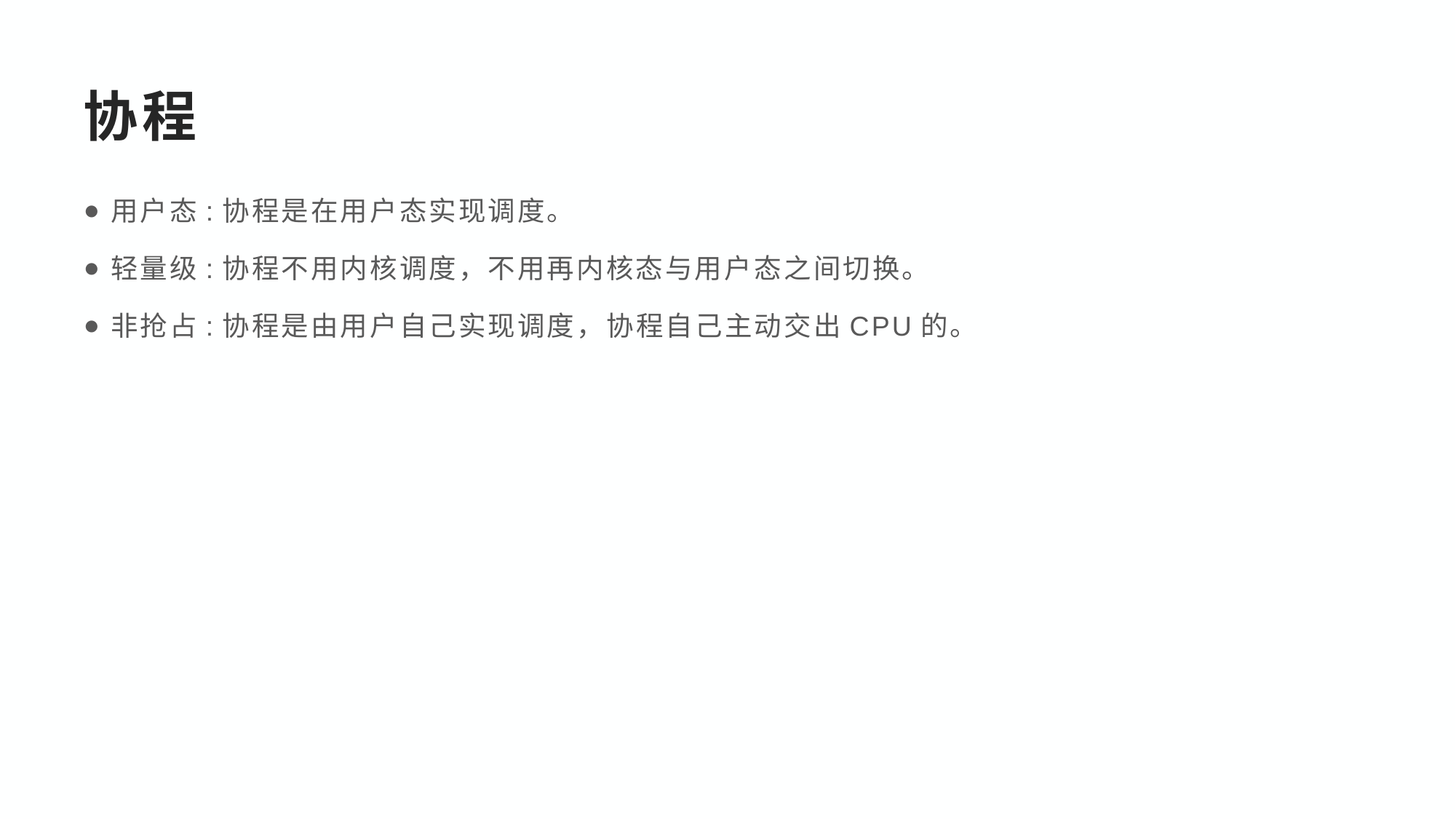

# 协程
用户态:协程是在用户态实现调度。
轻量级:协程不用内核调度，不用再内核态与用户态之间切换。
非抢占:协程是由用户自己实现调度，协程自己主动交出CPU的。